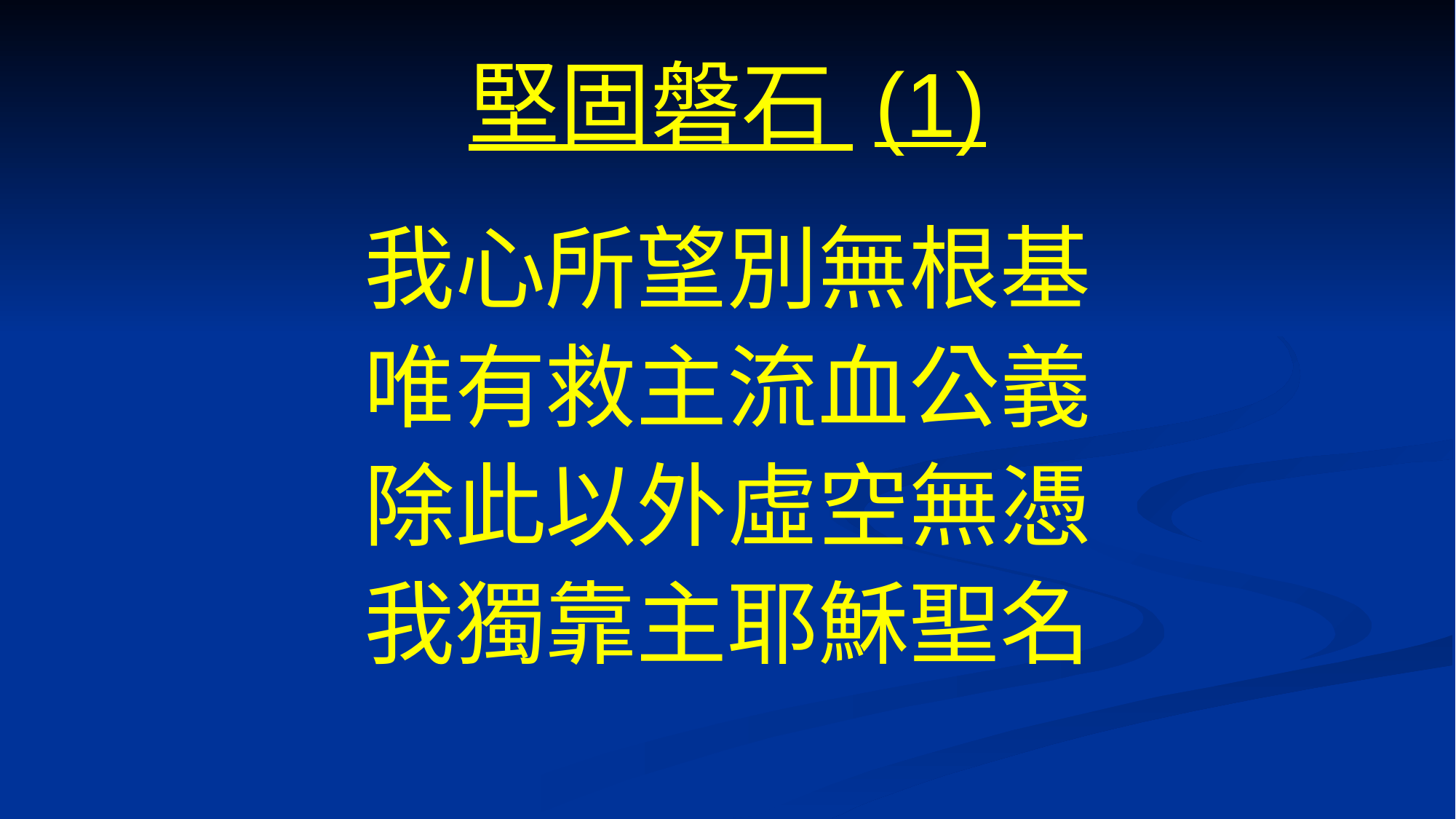

# 堅固磐石 (1)
我心所望別無根基
唯有救主流血公義
除此以外虛空無憑
我獨靠主耶穌聖名